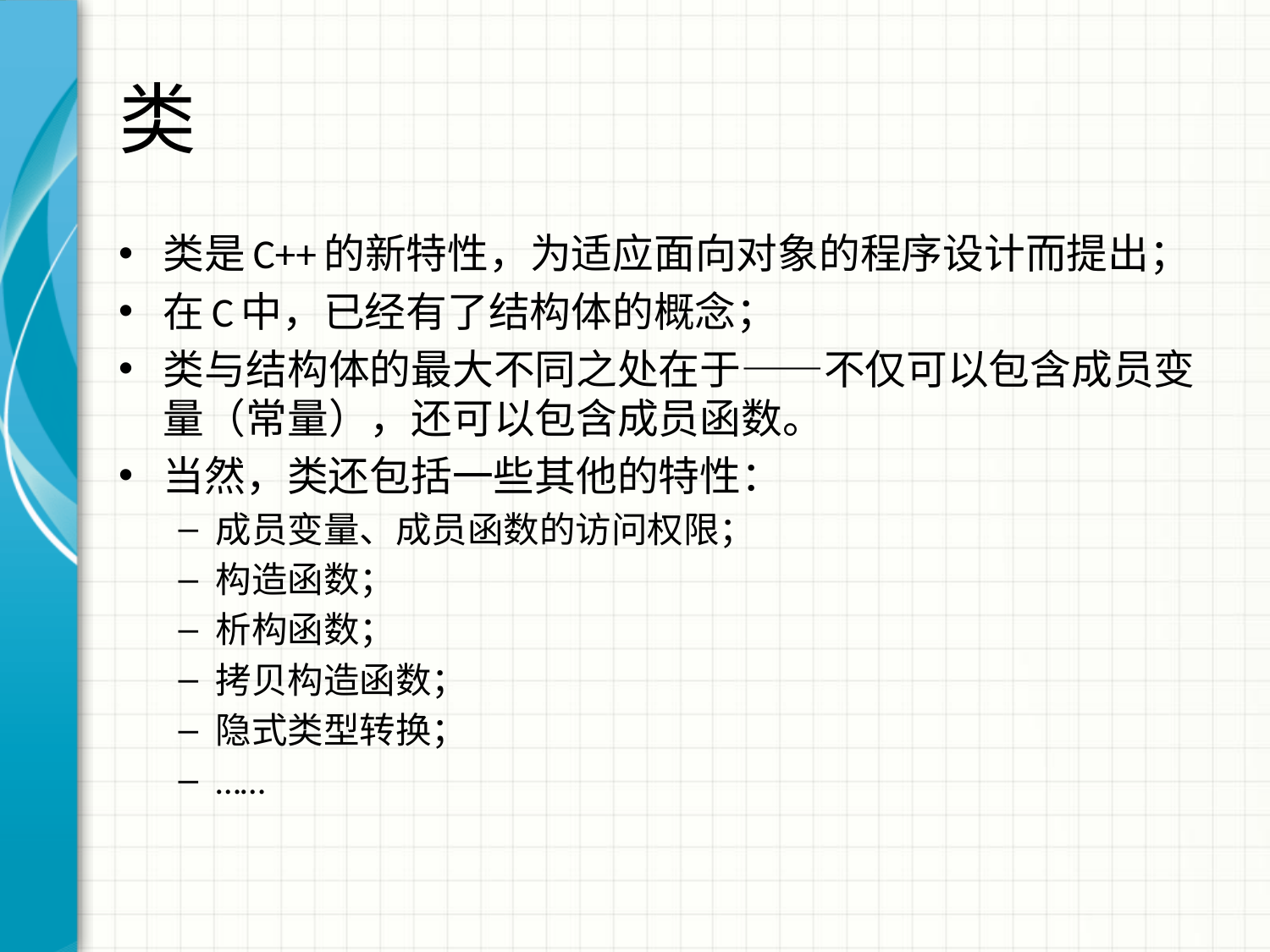

# 类
类是C++的新特性，为适应面向对象的程序设计而提出；
在C中，已经有了结构体的概念；
类与结构体的最大不同之处在于——不仅可以包含成员变量（常量），还可以包含成员函数。
当然，类还包括一些其他的特性：
成员变量、成员函数的访问权限；
构造函数；
析构函数；
拷贝构造函数；
隐式类型转换；
……